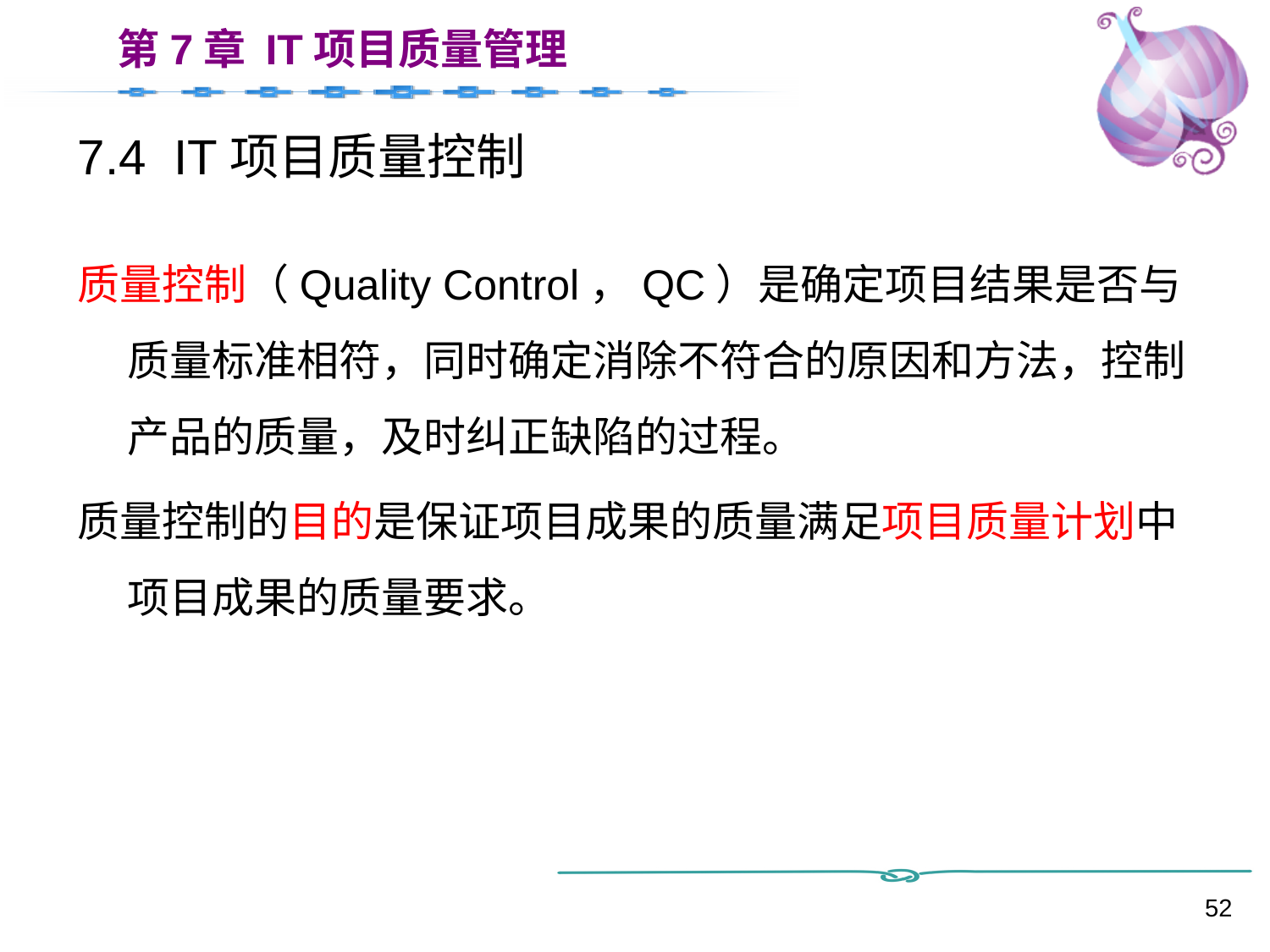

# 7.4  IT项目质量控制
质量控制（Quality Control，QC）是确定项目结果是否与质量标准相符，同时确定消除不符合的原因和方法，控制产品的质量，及时纠正缺陷的过程。
质量控制的目的是保证项目成果的质量满足项目质量计划中项目成果的质量要求。

52